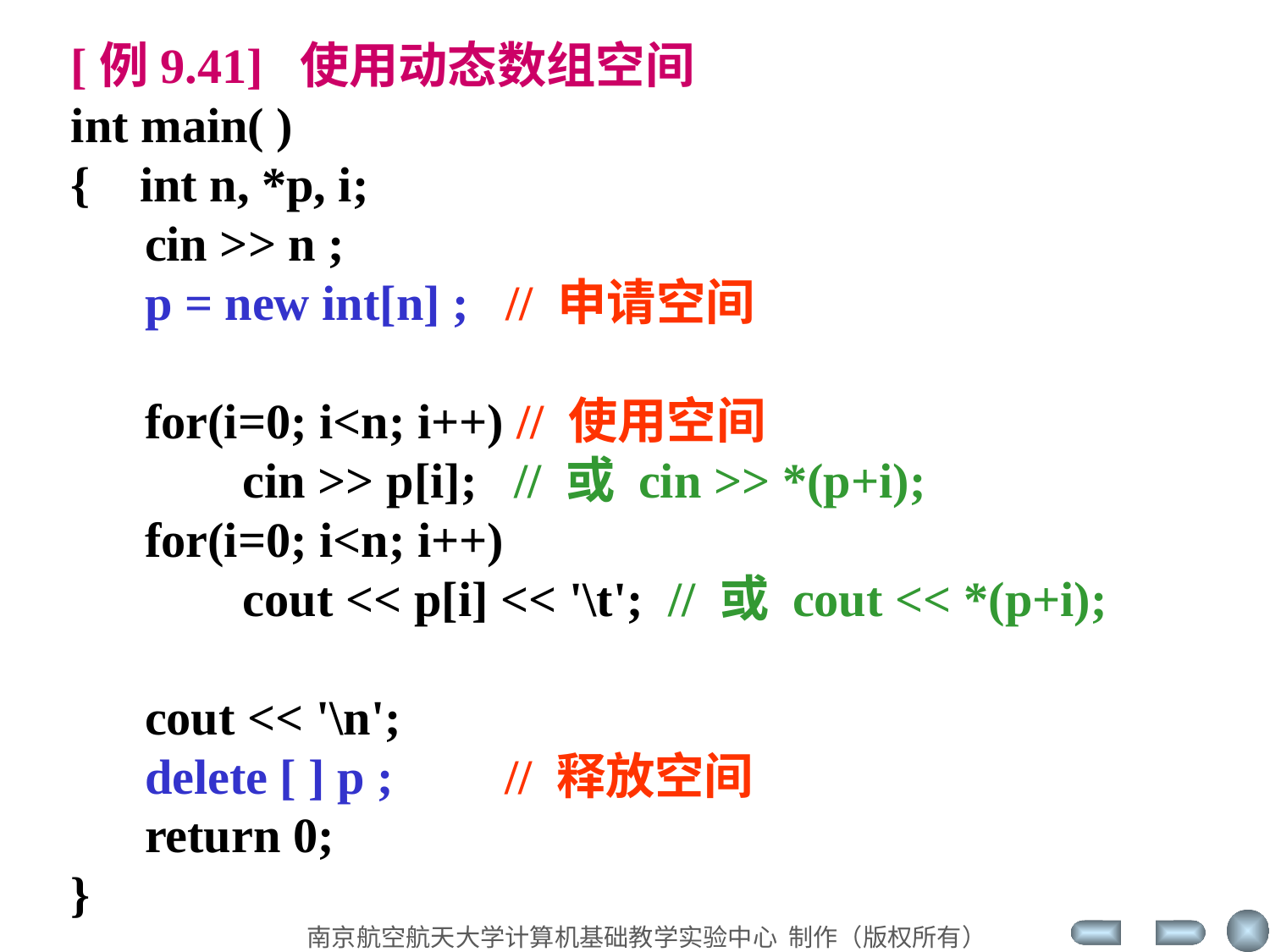

[例9.41]  使用动态数组空间
int main( )
{    int n, *p, i;
      cin >> n ;
      p = new int[n] ;   // 申请空间

      for(i=0; i<n; i++) // 使用空间
              cin >> p[i];   // 或 cin >> *(p+i);
      for(i=0; i<n; i++)
              cout << p[i] << '\t';  // 或 cout << *(p+i);

      cout << '\n';
      delete [ ] p ;         // 释放空间
      return 0;
}